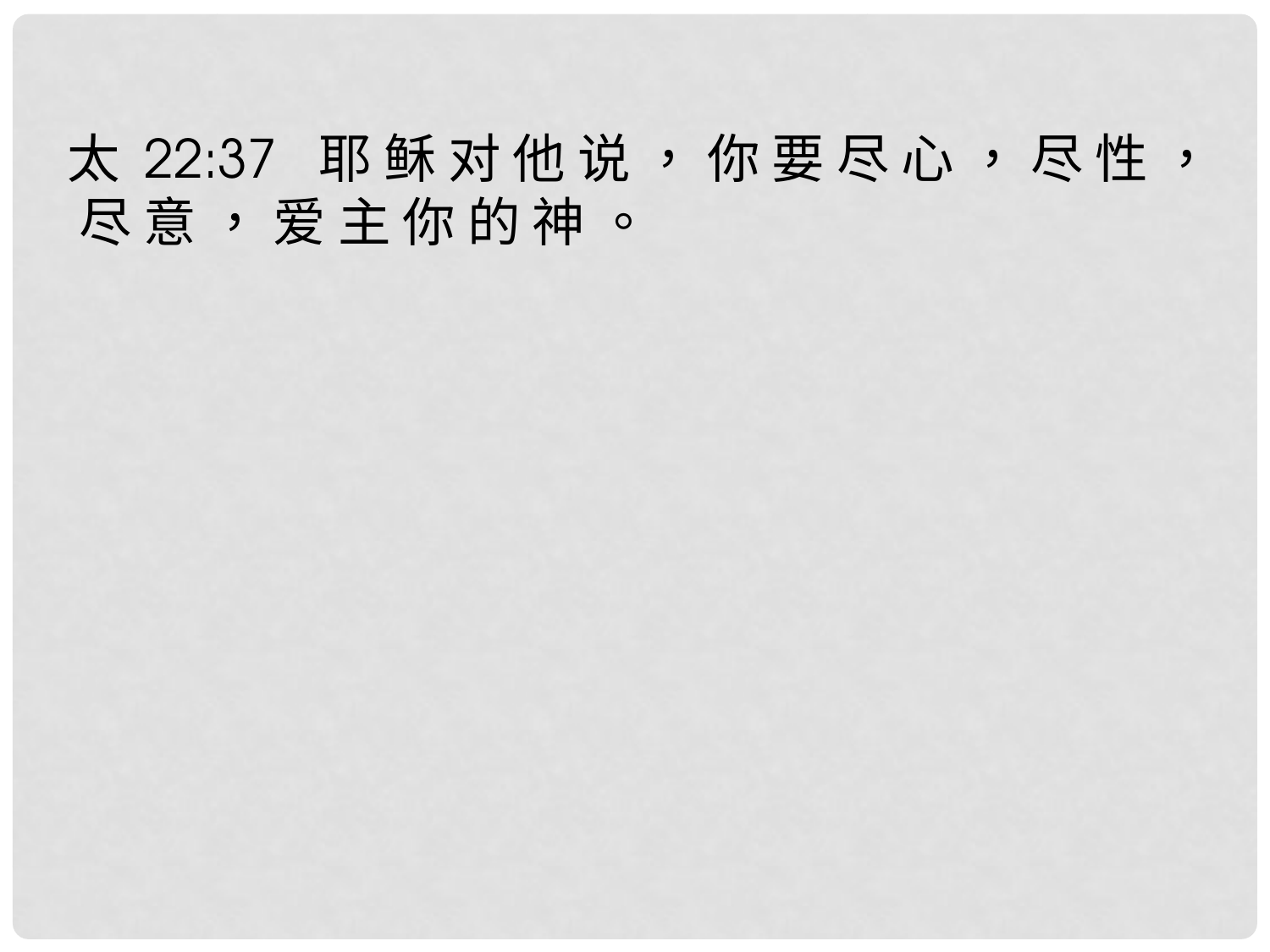

太 22:37  耶 稣 对 他 说 ， 你 要 尽 心 ， 尽 性 ， 尽 意 ， 爱 主 你 的 神 。